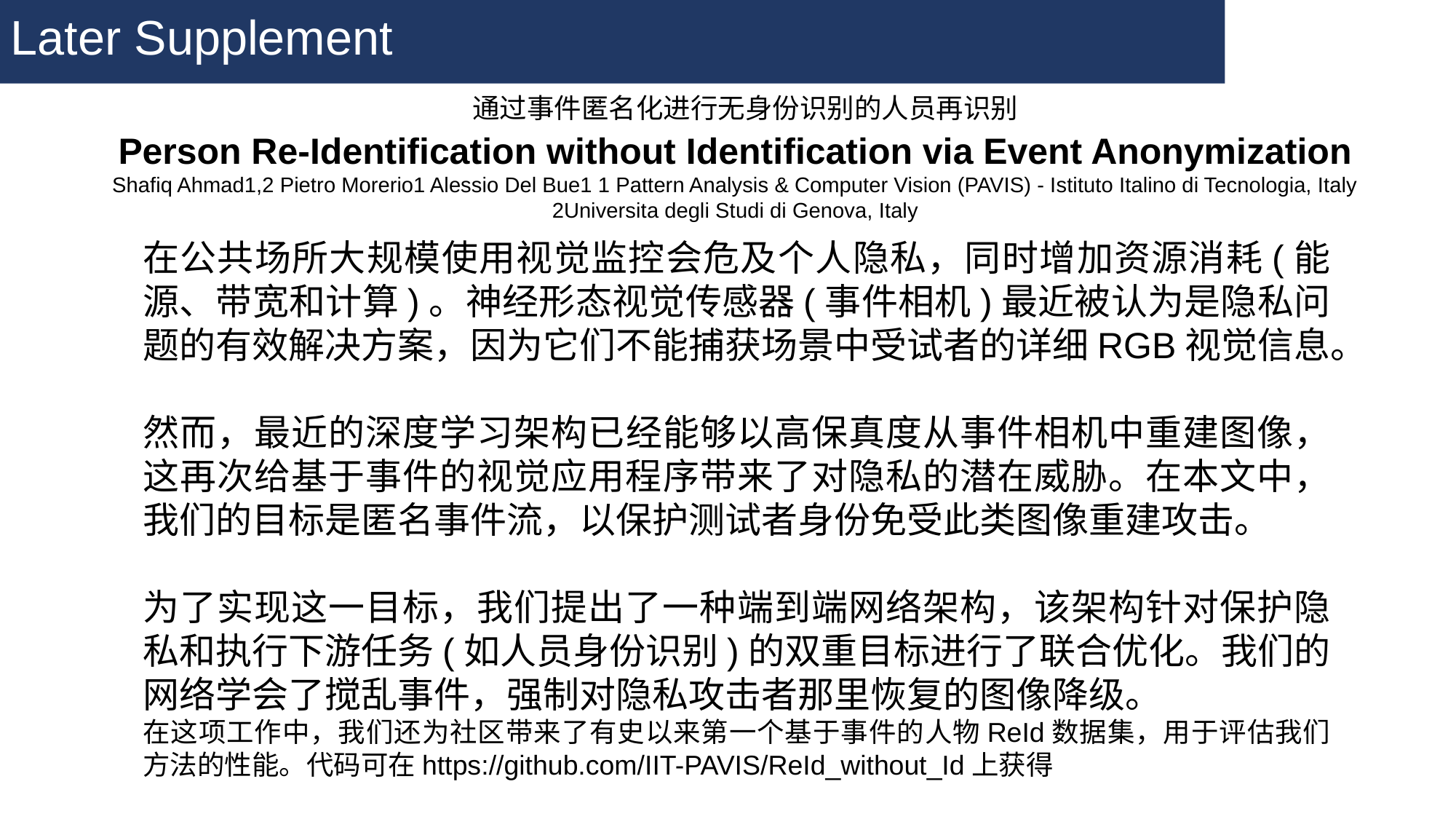

Later Supplement
通过事件匿名化进行无身份识别的人员再识别
Person Re-Identification without Identification via Event Anonymization
Shafiq Ahmad1,2 Pietro Morerio1 Alessio Del Bue1 1 Pattern Analysis & Computer Vision (PAVIS) - Istituto Italino di Tecnologia, Italy 2Universita degli Studi di Genova, Italy
在公共场所大规模使用视觉监控会危及个人隐私，同时增加资源消耗(能源、带宽和计算)。神经形态视觉传感器(事件相机)最近被认为是隐私问题的有效解决方案，因为它们不能捕获场景中受试者的详细RGB视觉信息。

然而，最近的深度学习架构已经能够以高保真度从事件相机中重建图像，这再次给基于事件的视觉应用程序带来了对隐私的潜在威胁。在本文中，我们的目标是匿名事件流，以保护测试者身份免受此类图像重建攻击。

为了实现这一目标，我们提出了一种端到端网络架构，该架构针对保护隐私和执行下游任务(如人员身份识别)的双重目标进行了联合优化。我们的网络学会了搅乱事件，强制对隐私攻击者那里恢复的图像降级。
在这项工作中，我们还为社区带来了有史以来第一个基于事件的人物ReId数据集，用于评估我们方法的性能。代码可在https://github.com/IIT-PAVIS/ReId_without_Id上获得